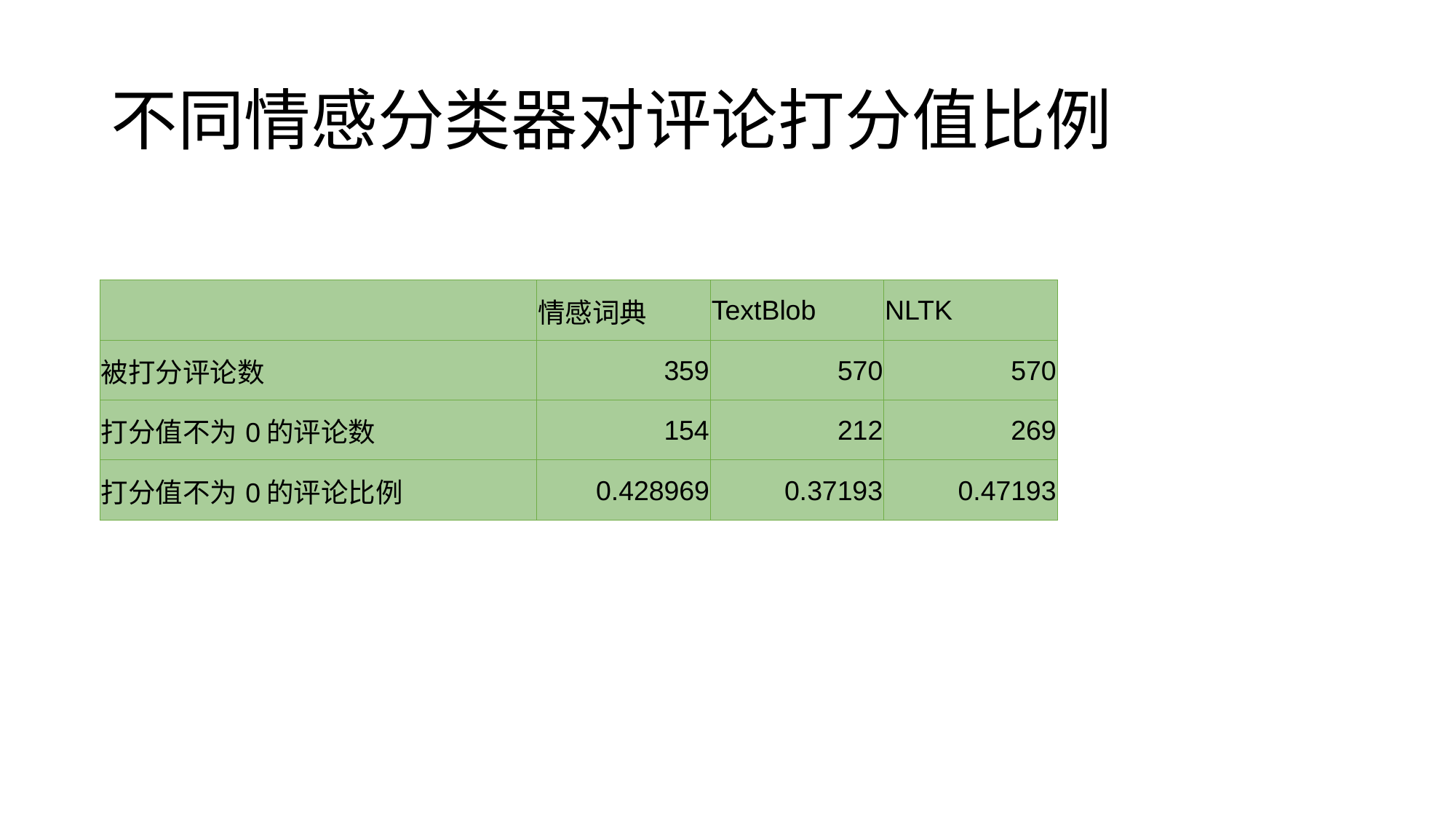

# 不同情感分类器对评论打分值比例
|  | 情感词典 | TextBlob | NLTK |
| --- | --- | --- | --- |
| 被打分评论数 | 359 | 570 | 570 |
| 打分值不为0的评论数 | 154 | 212 | 269 |
| 打分值不为0的评论比例 | 0.428969 | 0.37193 | 0.47193 |